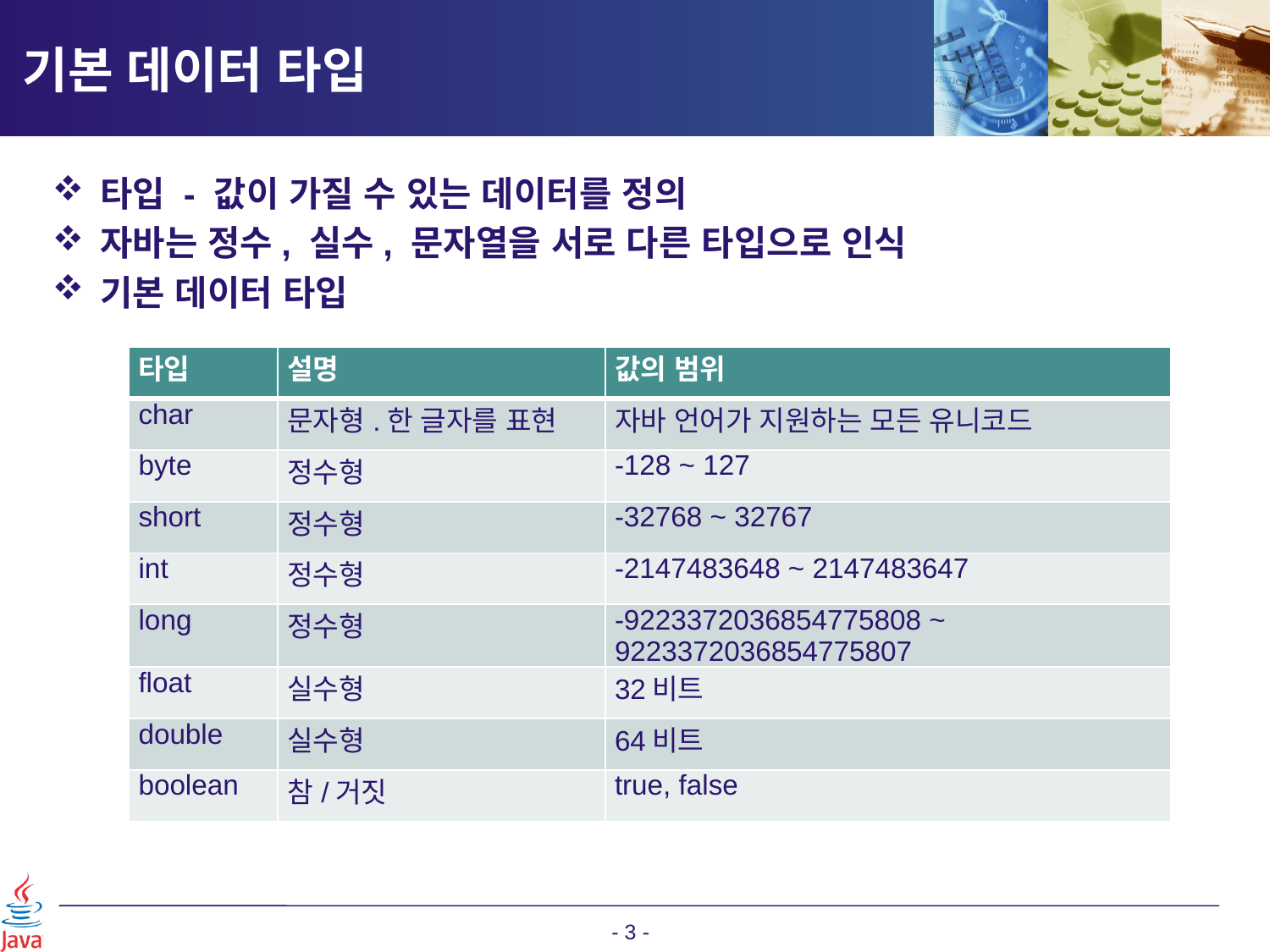

# 기본 데이터 타입
타입 - 값이 가질 수 있는 데이터를 정의
자바는 정수, 실수, 문자열을 서로 다른 타입으로 인식
기본 데이터 타입
| 타입 | 설명 | 값의 범위 |
| --- | --- | --- |
| char | 문자형.한 글자를 표현 | 자바 언어가 지원하는 모든 유니코드 |
| byte | 정수형 | -128 ~ 127 |
| short | 정수형 | -32768 ~ 32767 |
| int | 정수형 | -2147483648 ~ 2147483647 |
| long | 정수형 | -9223372036854775808 ~ 9223372036854775807 |
| float | 실수형 | 32비트 |
| double | 실수형 | 64비트 |
| boolean | 참/거짓 | true, false |